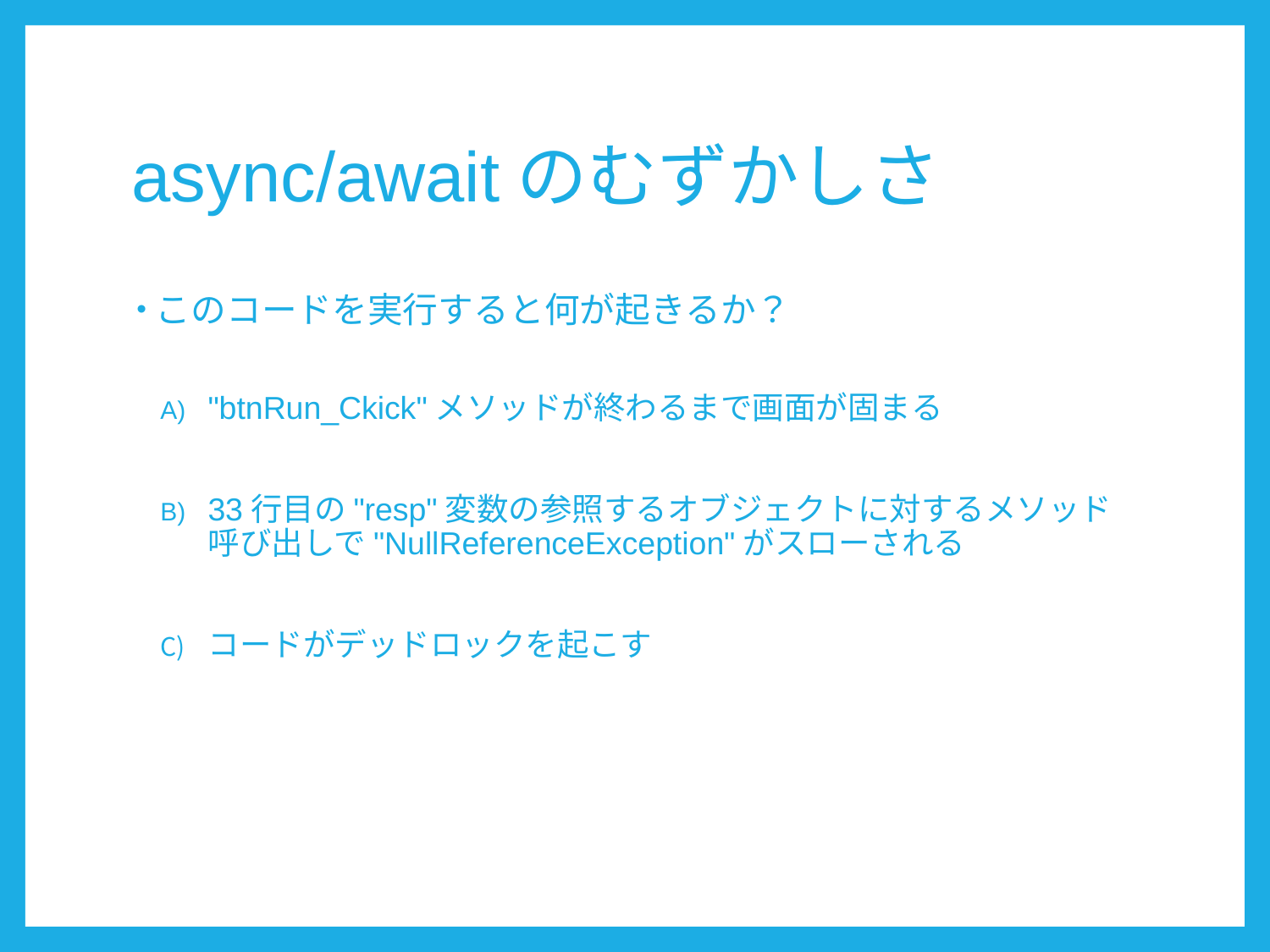

# async/awaitのむずかしさ
このコードを実行すると何が起きるか？

"btnRun_Ckick"メソッドが終わるまで画面が固まる

33行目の"resp"変数の参照するオブジェクトに対するメソッド呼び出しで"NullReferenceException"がスローされる

コードがデッドロックを起こす